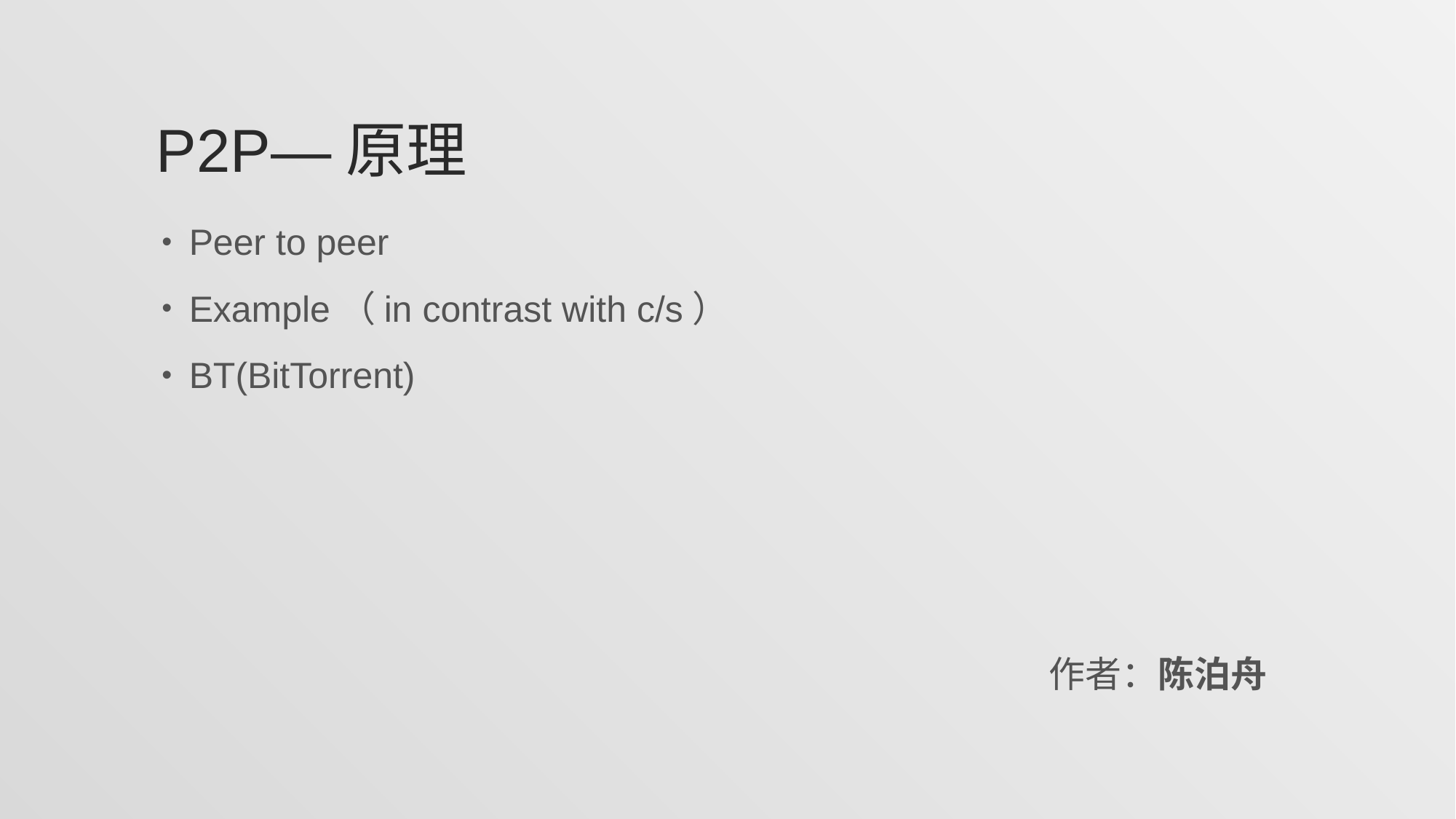

# P2p—原理
Peer to peer
Example（in contrast with c/s）
BT(BitTorrent)

作者：陈泊舟